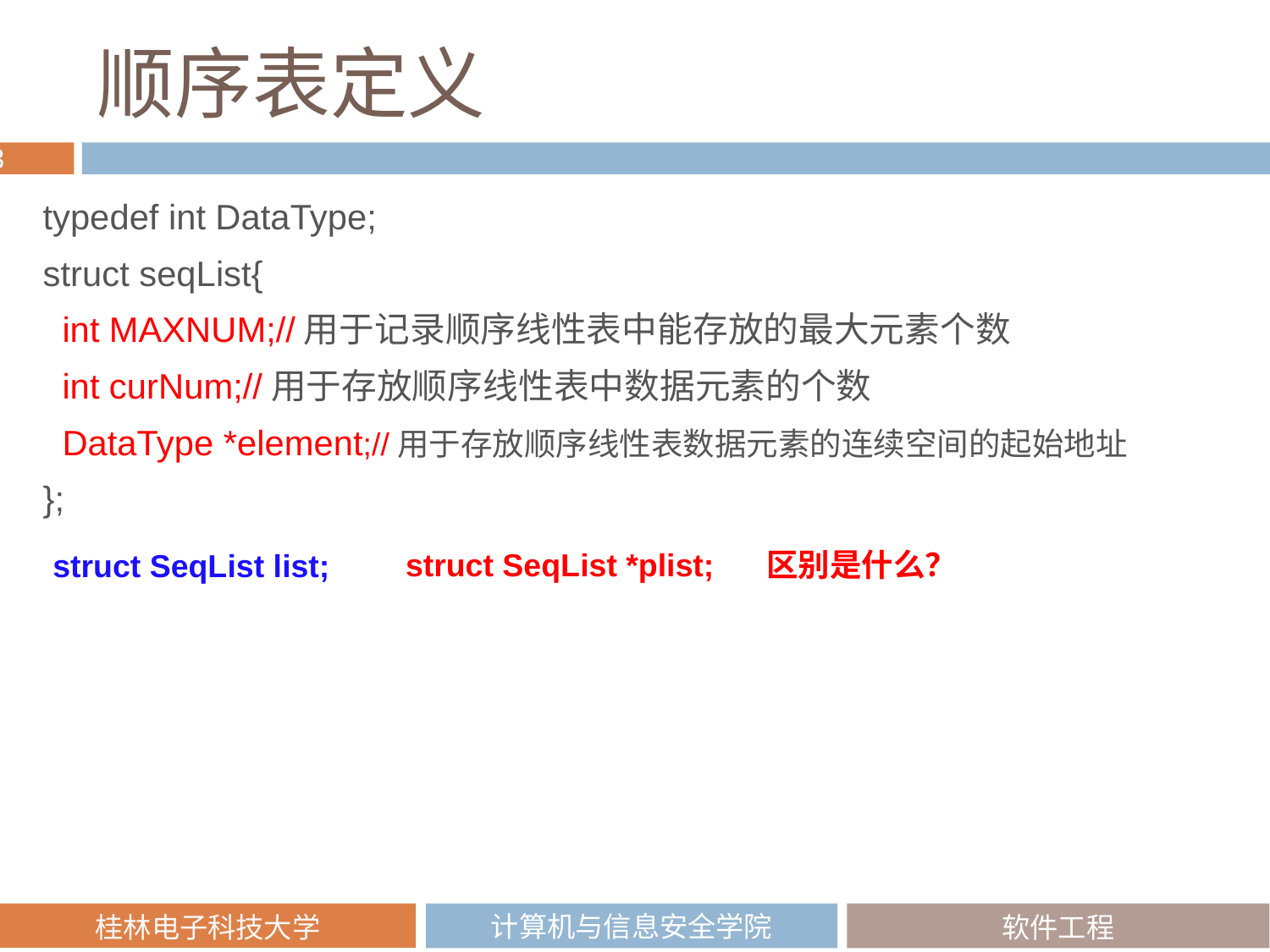

# 顺序表定义
typedef int DataType;
struct seqList{
  int MAXNUM;//用于记录顺序线性表中能存放的最大元素个数
  int curNum;//用于存放顺序线性表中数据元素的个数
  DataType *element;//用于存放顺序线性表数据元素的连续空间的起始地址
};
 struct SeqList *plist;     区别是什么？
 struct SeqList list;